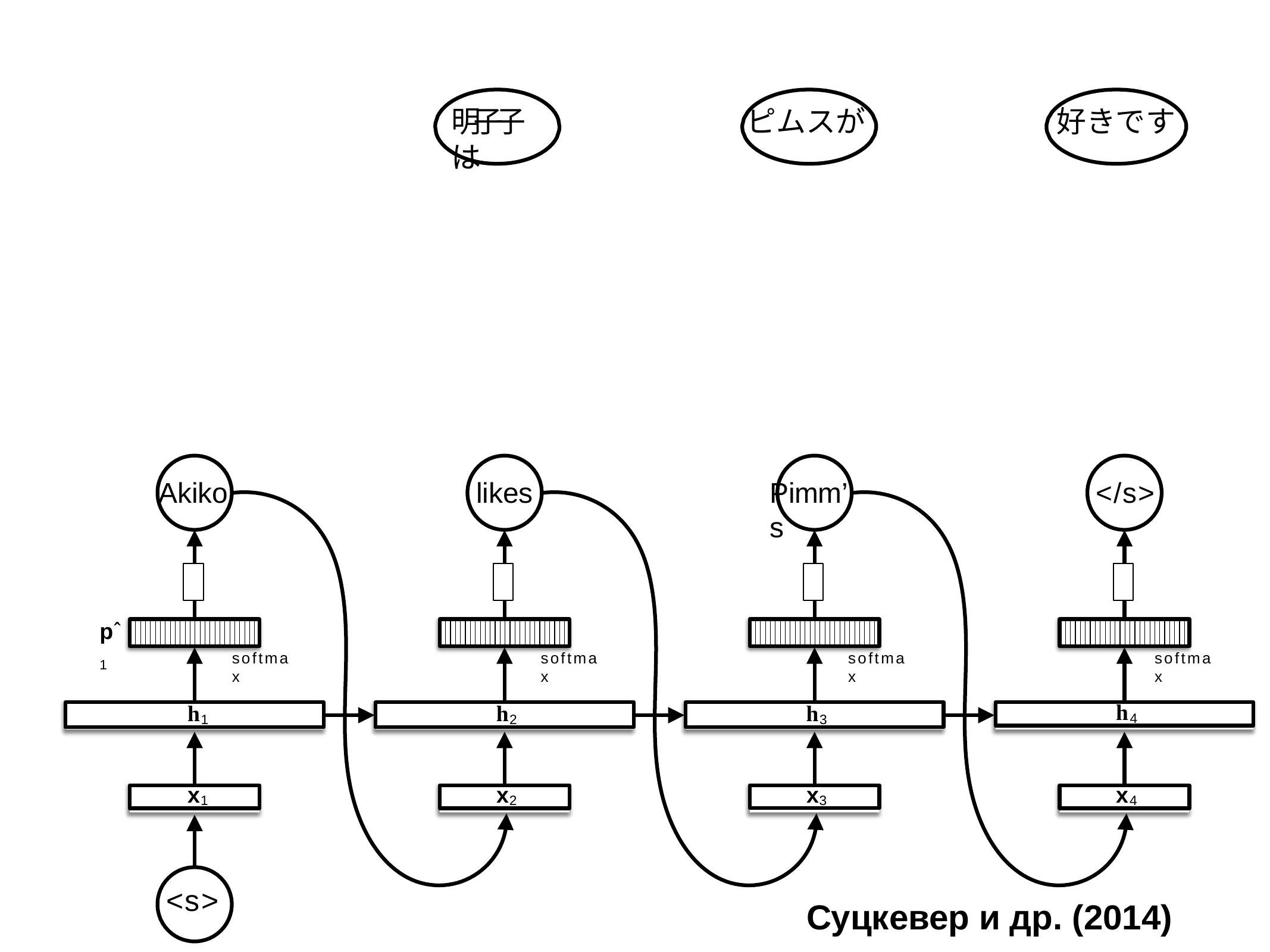

# 明⼦子は
ピムスが
好きです

Akiko
likes
Pimm’s
</s>

pˆ1

softmax
softmax
softmax
softmax

h1

h2

h3

h4

x1

x2

x3

x4

<s>
Суцкевер и др. (2014)